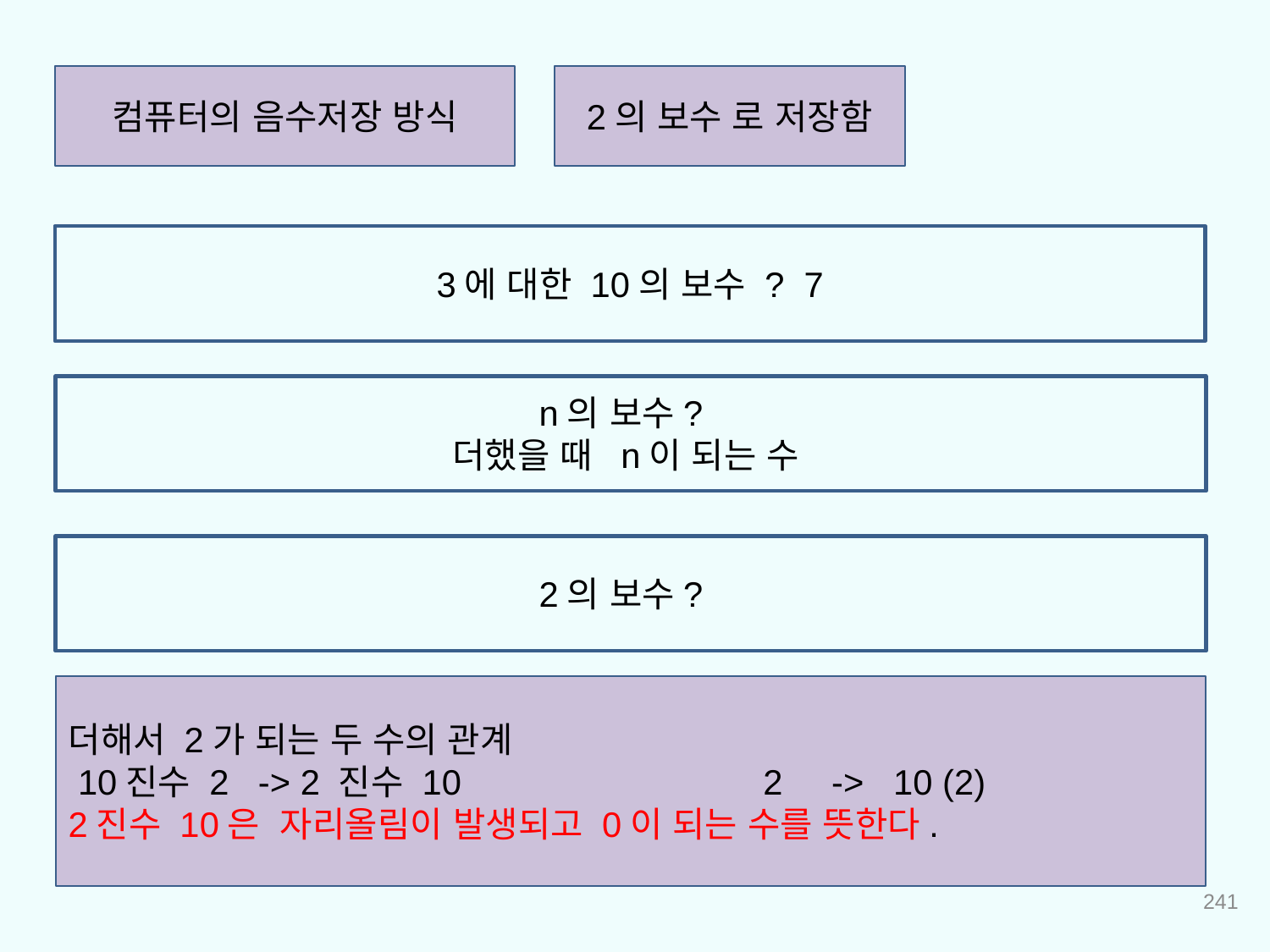

컴퓨터의 음수저장 방식
2의 보수 로 저장함
3에 대한 10의 보수 ?  7
n의 보수?
더했을 때  n이 되는 수
2의 보수?
더해서 2가 되는 두 수의 관계
 10진수 2   -> 2 진수 10                               2     ->   10 (2)
2진수 10은  자리올림이 발생되고 0이 되는 수를 뜻한다.
241